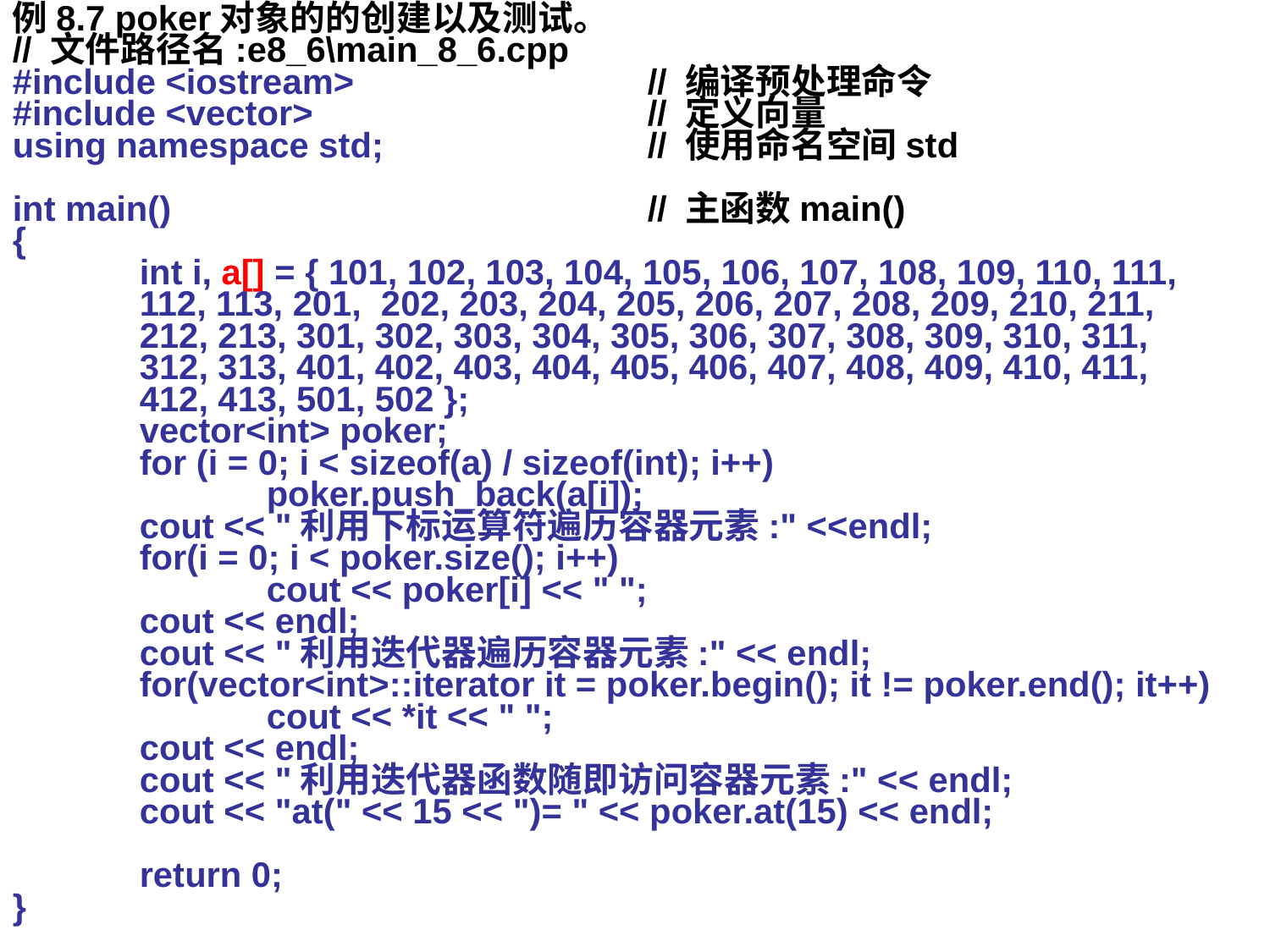

例8.7 poker对象的的创建以及测试。
// 文件路径名:e8_6\main_8_6.cpp
#include <iostream>               		// 编译预处理命令
#include <vector>			// 定义向量
using namespace std;			// 使用命名空间std

int main()				// 主函数main()
{
	int i, a[] = { 101, 102, 103, 104, 105, 106, 107, 108, 109, 110, 111, 	112, 113, 201,  202, 203, 204, 205, 206, 207, 208, 209, 210, 211,
	212, 213, 301, 302, 303, 304, 305, 306, 307, 308, 309, 310, 311,
	312, 313, 401, 402, 403, 404, 405, 406, 407, 408, 409, 410, 411,
	412, 413, 501, 502 };
	vector<int> poker;
	for (i = 0; i < sizeof(a) / sizeof(int); i++)
		poker.push_back(a[i]);
	cout << "利用下标运算符遍历容器元素:" <<endl;
	for(i = 0; i < poker.size(); i++)
		cout << poker[i] << " ";
	cout << endl;
	cout << "利用迭代器遍历容器元素:" << endl;
	for(vector<int>::iterator it = poker.begin(); it != poker.end(); it++)
		cout << *it << " ";
	cout << endl;
	cout << "利用迭代器函数随即访问容器元素:" << endl;
	cout << "at(" << 15 << ")= " << poker.at(15) << endl;

	return 0;
}